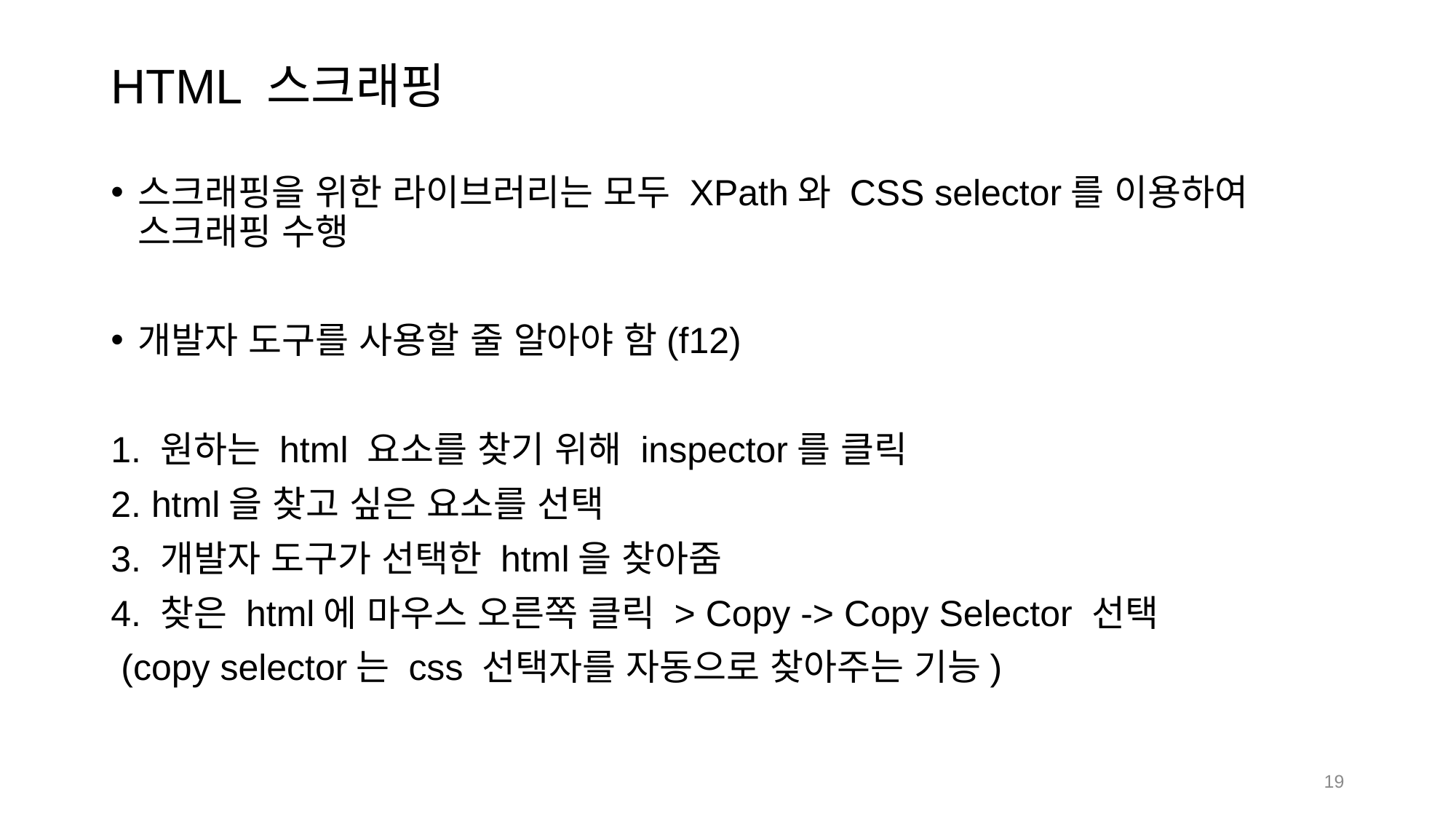

# HTML 스크래핑
스크래핑을 위한 라이브러리는 모두 XPath와 CSS selector를 이용하여 스크래핑 수행

개발자 도구를 사용할 줄 알아야 함(f12)

1. 원하는 html 요소를 찾기 위해 inspector를 클릭
2. html을 찾고 싶은 요소를 선택
3. 개발자 도구가 선택한 html을 찾아줌
4. 찾은 html에 마우스 오른쪽 클릭 > Copy -> Copy Selector 선택
 (copy selector는 css 선택자를 자동으로 찾아주는 기능)

19